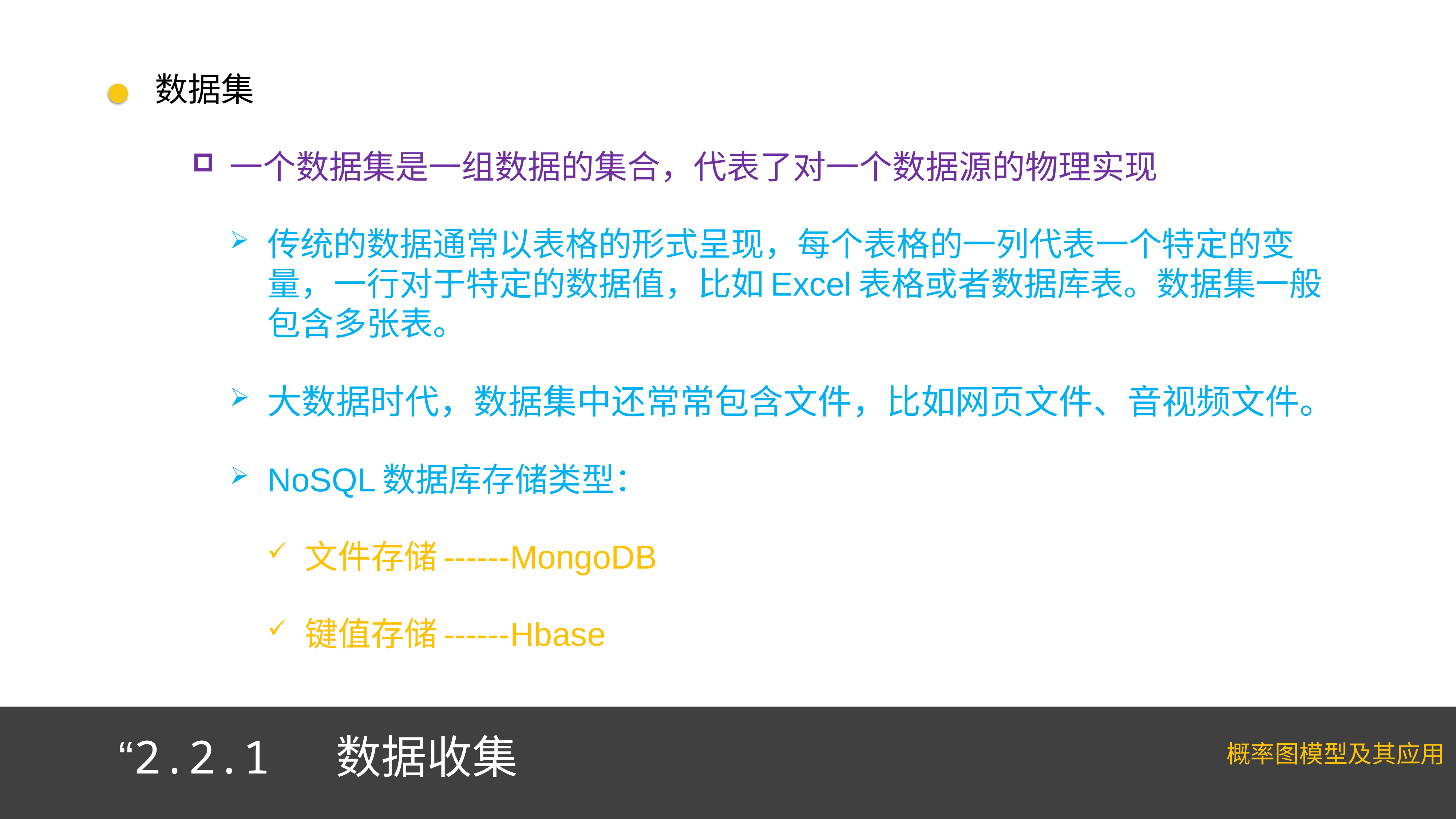

数据集
一个数据集是一组数据的集合，代表了对一个数据源的物理实现
传统的数据通常以表格的形式呈现，每个表格的一列代表一个特定的变量，一行对于特定的数据值，比如Excel表格或者数据库表。数据集一般包含多张表。
大数据时代，数据集中还常常包含文件，比如网页文件、音视频文件。
NoSQL数据库存储类型：
文件存储------MongoDB
键值存储------Hbase

“2.2.1  数据收集